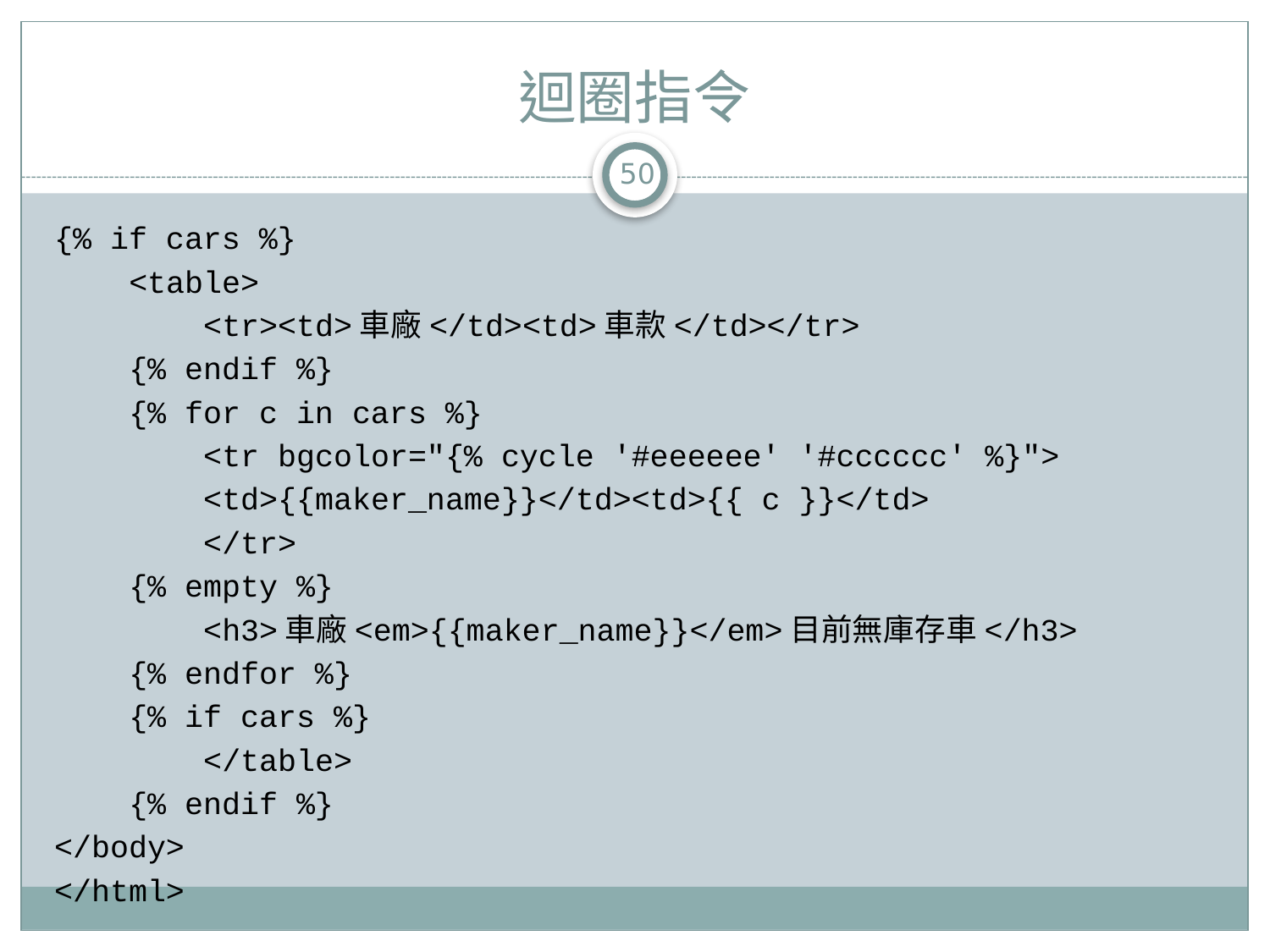

# 迴圈指令
50
{% if cars %}
    <table>
        <tr><td>車廠</td><td>車款</td></tr>
    {% endif %}
    {% for c in cars %}
        <tr bgcolor="{% cycle '#eeeeee' '#cccccc' %}">
        <td>{{maker_name}}</td><td>{{ c }}</td>
        </tr>
    {% empty %}
        <h3>車廠<em>{{maker_name}}</em>目前無庫存車</h3>
    {% endfor %}
    {% if cars %}
        </table>
    {% endif %}
</body>
</html>